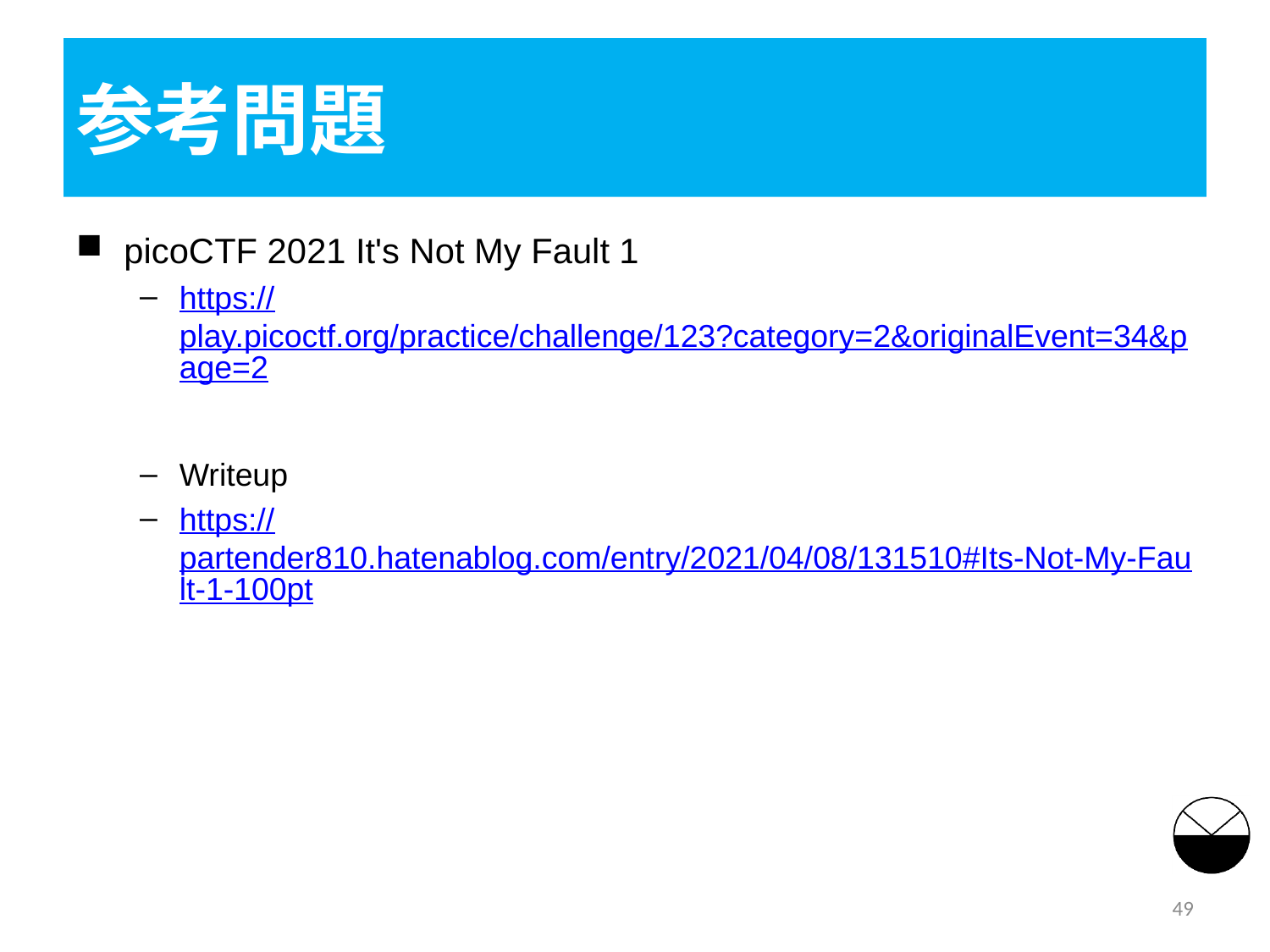

# 参考問題
picoCTF 2021 It's Not My Fault 1
https://play.picoctf.org/practice/challenge/123?category=2&originalEvent=34&page=2

Writeup
https://partender810.hatenablog.com/entry/2021/04/08/131510#Its-Not-My-Fault-1-100pt

49